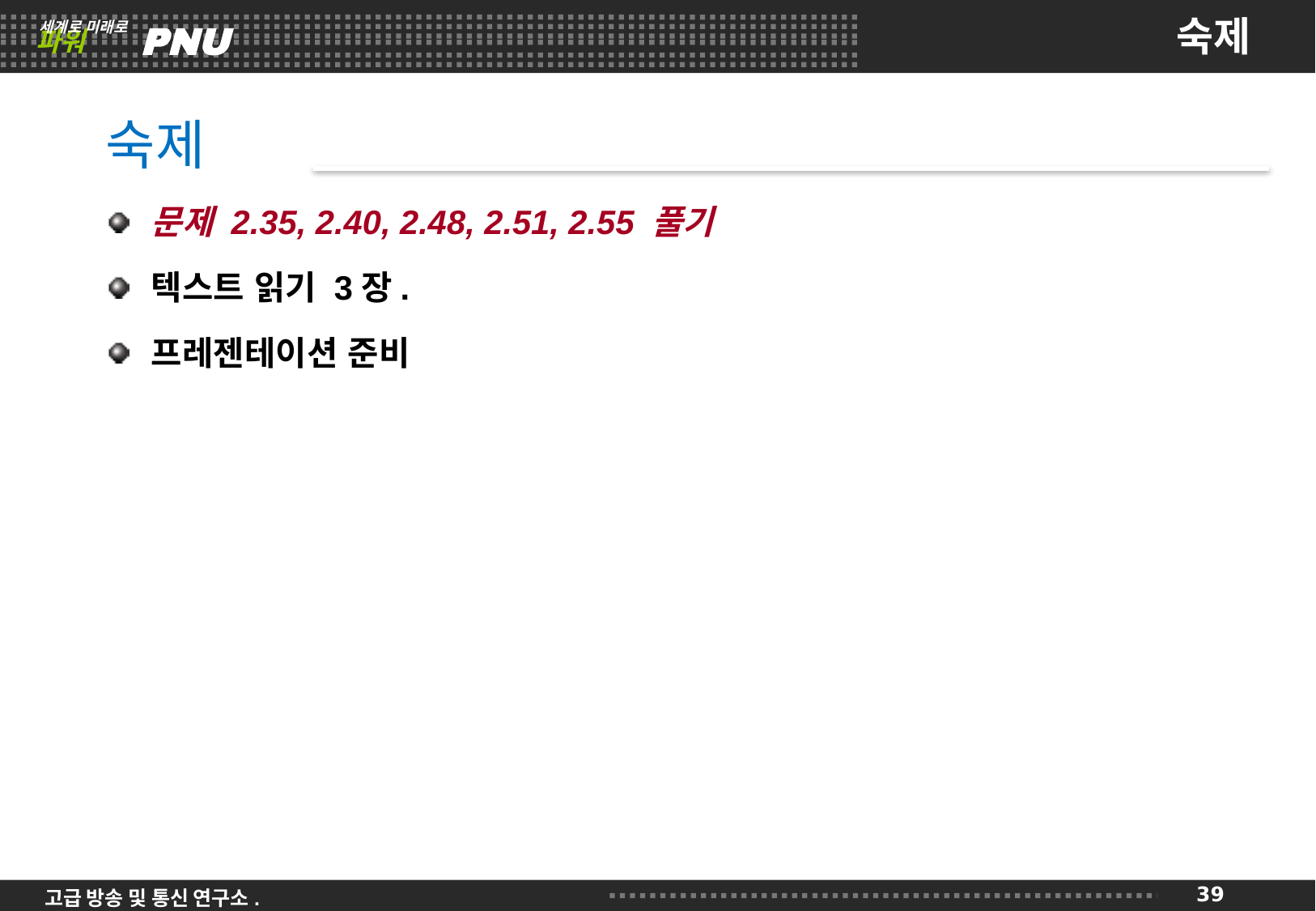

# 숙제
숙제
문제 2.35, 2.40, 2.48, 2.51, 2.55 풀기
텍스트 읽기 3장.
프레젠테이션 준비